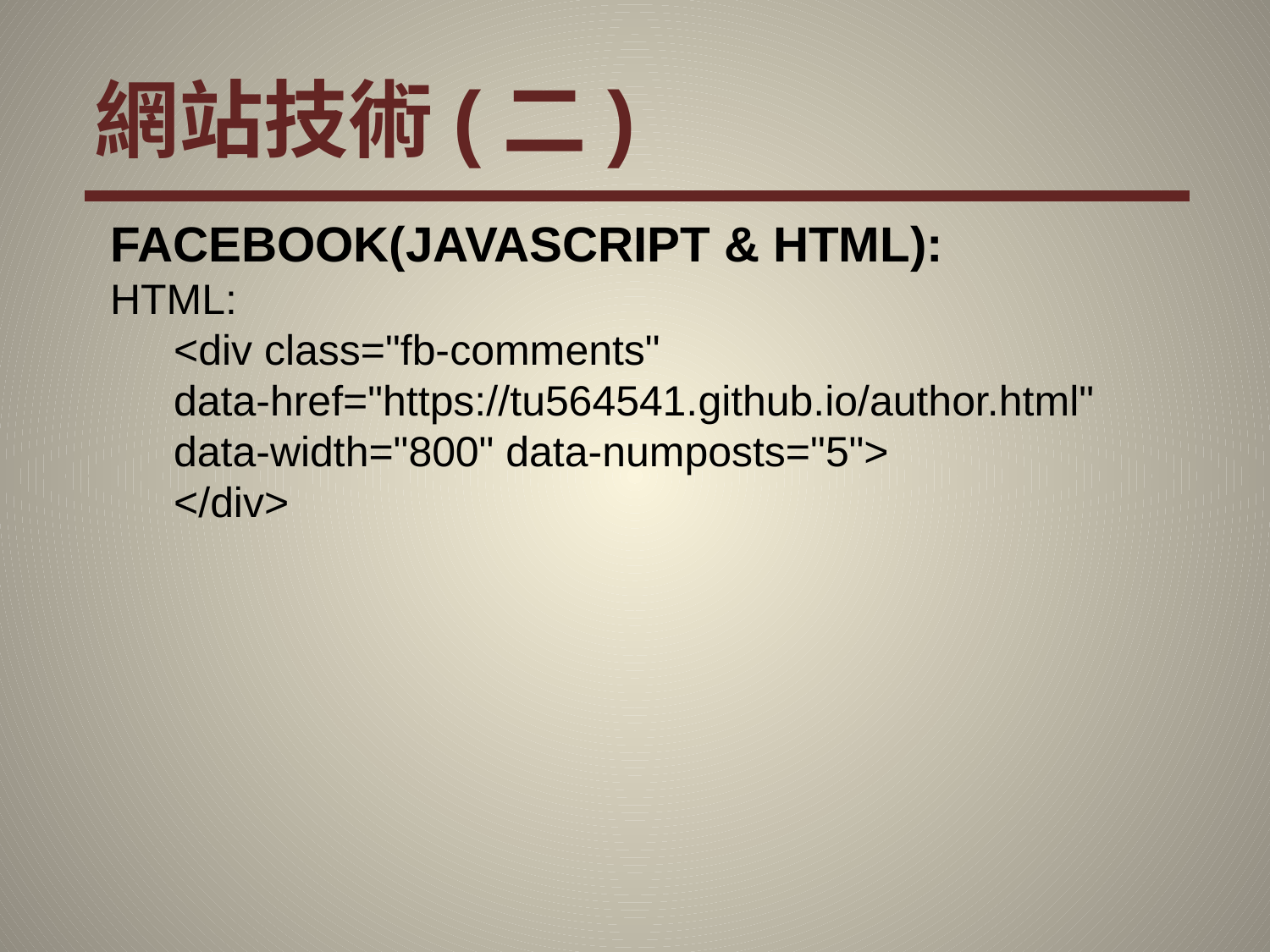

網站技術(二)
FACEBOOK(JAVASCRIPT & HTML):
HTML:
<div class="fb-comments" data-href="https://tu564541.github.io/author.html" data-width="800" data-numposts="5">
</div>